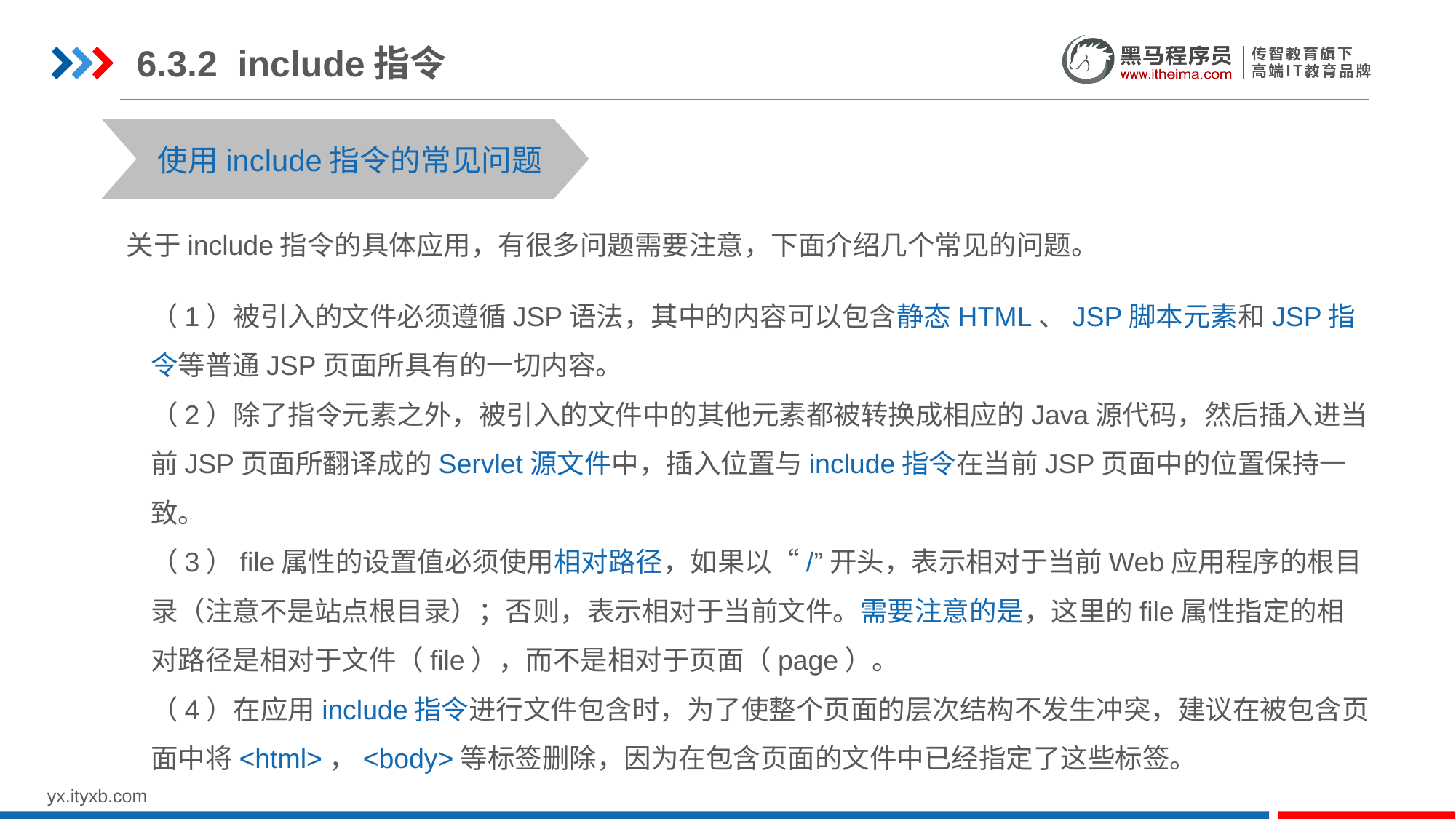

6.3.2  include指令

使用include指令的常见问题
关于include指令的具体应用，有很多问题需要注意，下面介绍几个常见的问题。

（1）被引入的文件必须遵循JSP语法，其中的内容可以包含静态HTML、JSP脚本元素和JSP指令等普通JSP页面所具有的一切内容。
（2）除了指令元素之外，被引入的文件中的其他元素都被转换成相应的Java源代码，然后插入进当前JSP页面所翻译成的Servlet源文件中，插入位置与include指令在当前JSP页面中的位置保持一致。
（3）file属性的设置值必须使用相对路径，如果以“/”开头，表示相对于当前Web应用程序的根目录（注意不是站点根目录）；否则，表示相对于当前文件。需要注意的是，这里的file属性指定的相对路径是相对于文件（file），而不是相对于页面（page）。
（4）在应用include指令进行文件包含时，为了使整个页面的层次结构不发生冲突，建议在被包含页面中将<html>，<body>等标签删除，因为在包含页面的文件中已经指定了这些标签。